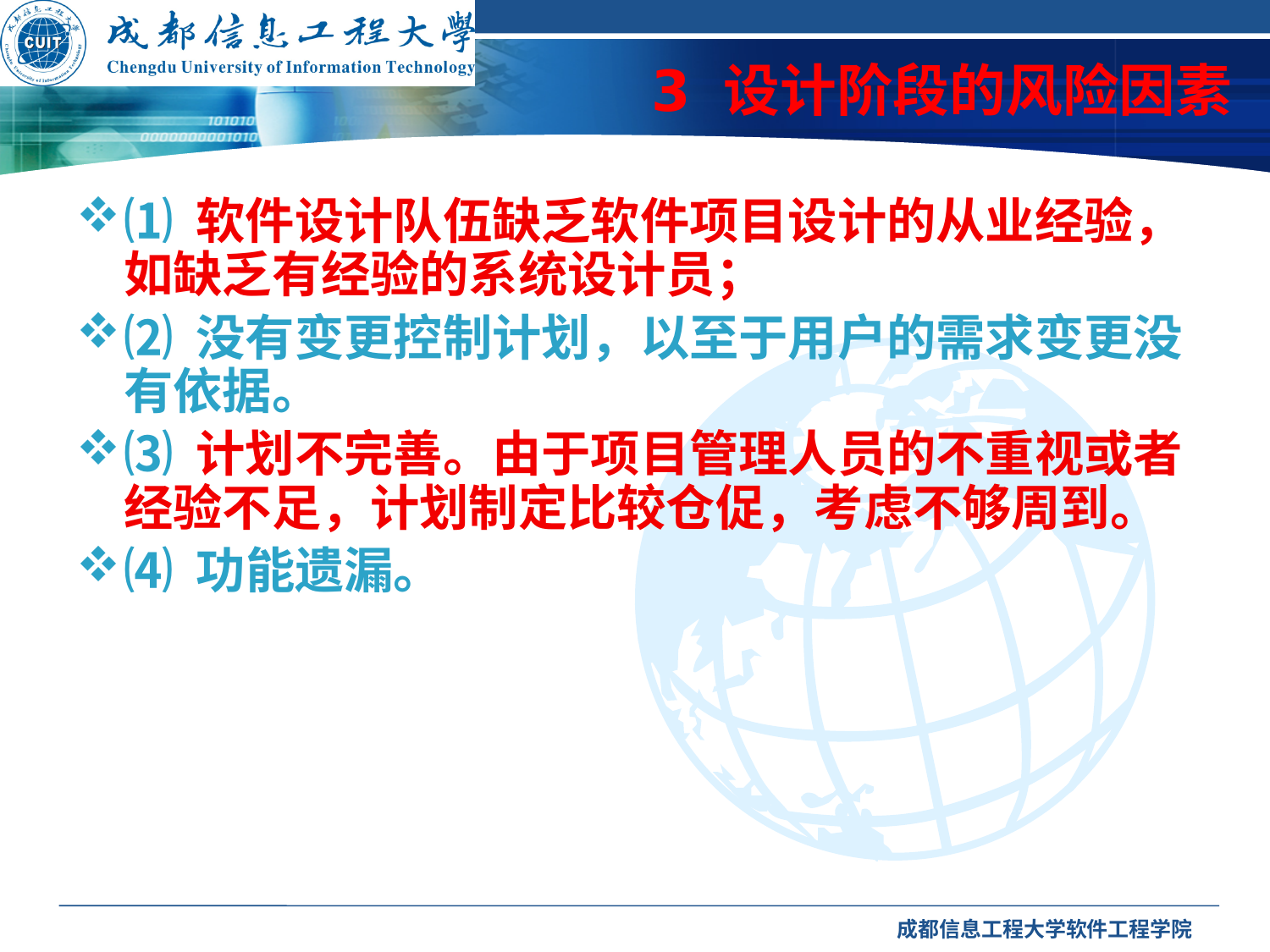

# 3 设计阶段的风险因素
⑴ 软件设计队伍缺乏软件项目设计的从业经验，如缺乏有经验的系统设计员；
⑵ 没有变更控制计划，以至于用户的需求变更没有依据。
⑶ 计划不完善。由于项目管理人员的不重视或者经验不足，计划制定比较仓促，考虑不够周到。
⑷ 功能遗漏。